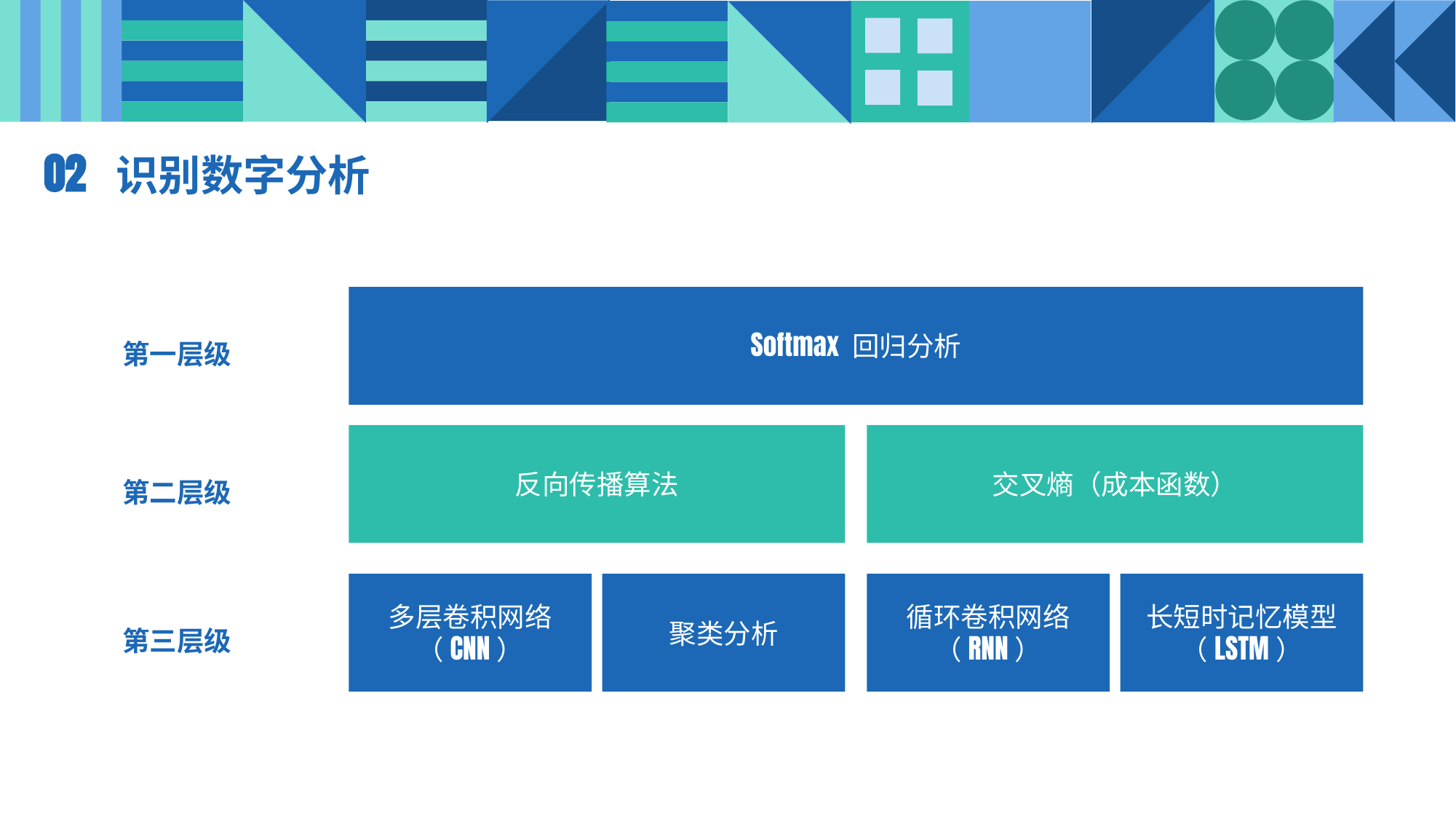

02  识别数字分析
Softmax 回归分析
第一层级
反向传播算法
交叉熵（成本函数）
第二层级
多层卷积网络（CNN）
聚类分析
循环卷积网络（RNN）
长短时记忆模型（LSTM）
第三层级